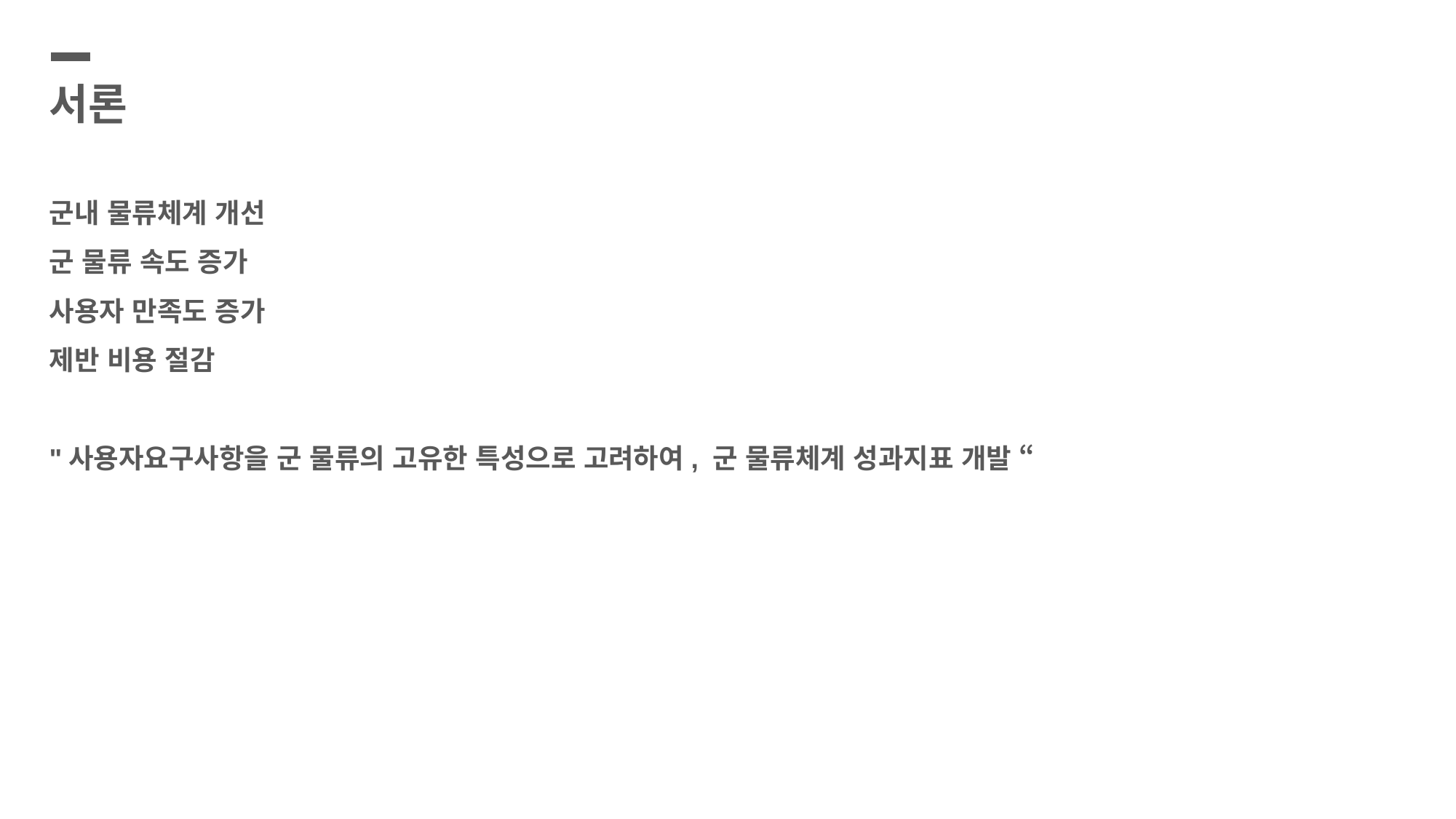

서론
군내 물류체계 개선
군 물류 속도 증가
사용자 만족도 증가
제반 비용 절감

"사용자요구사항을 군 물류의 고유한 특성으로 고려하여, 군 물류체계 성과지표 개발 “